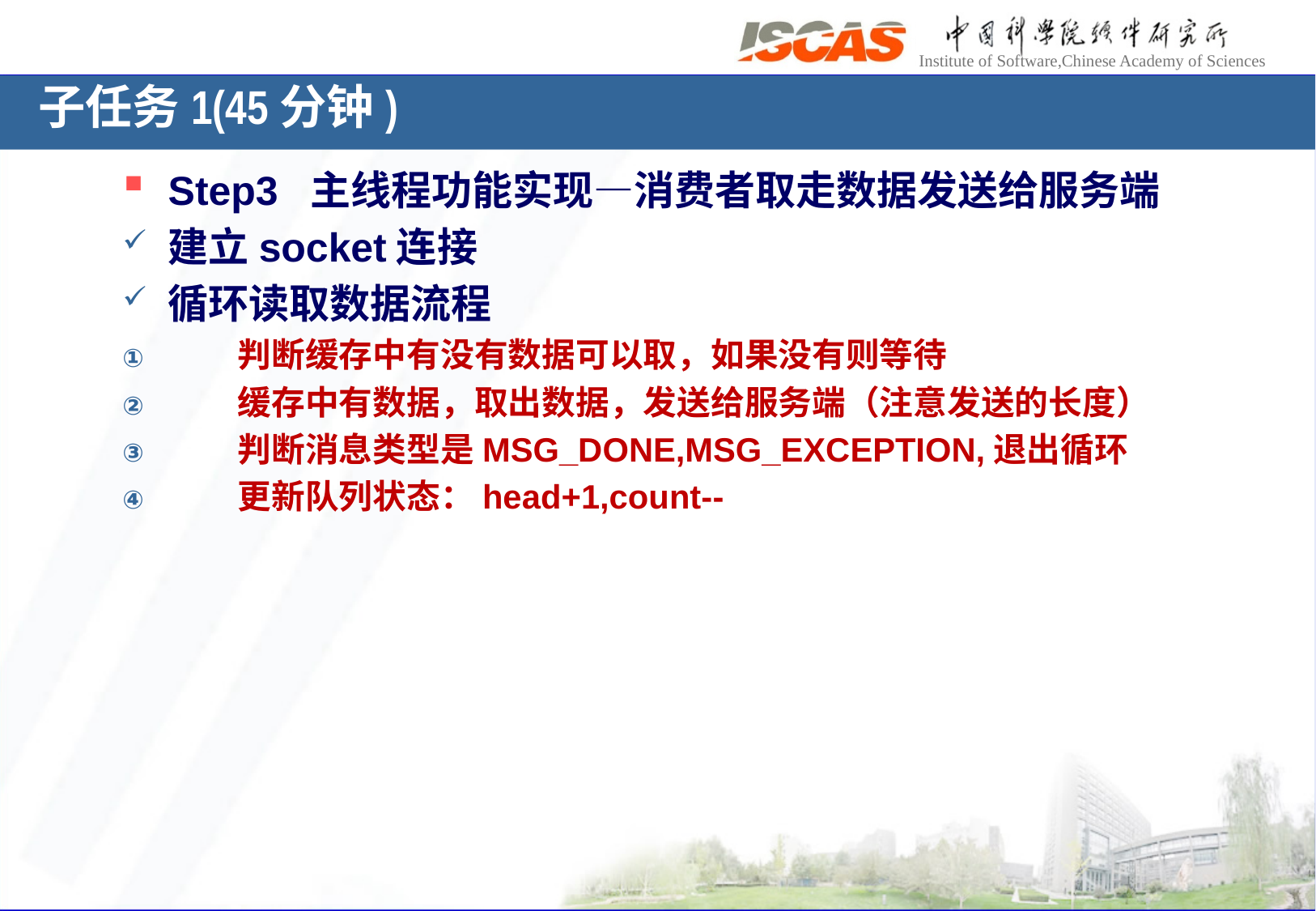

子任务1(45分钟)
Step3  主线程功能实现—消费者取走数据发送给服务端
建立socket连接
循环读取数据流程
        判断缓存中有没有数据可以取，如果没有则等待
        缓存中有数据，取出数据，发送给服务端（注意发送的长度）
        判断消息类型是MSG_DONE,MSG_EXCEPTION,退出循环
        更新队列状态：head+1,count--